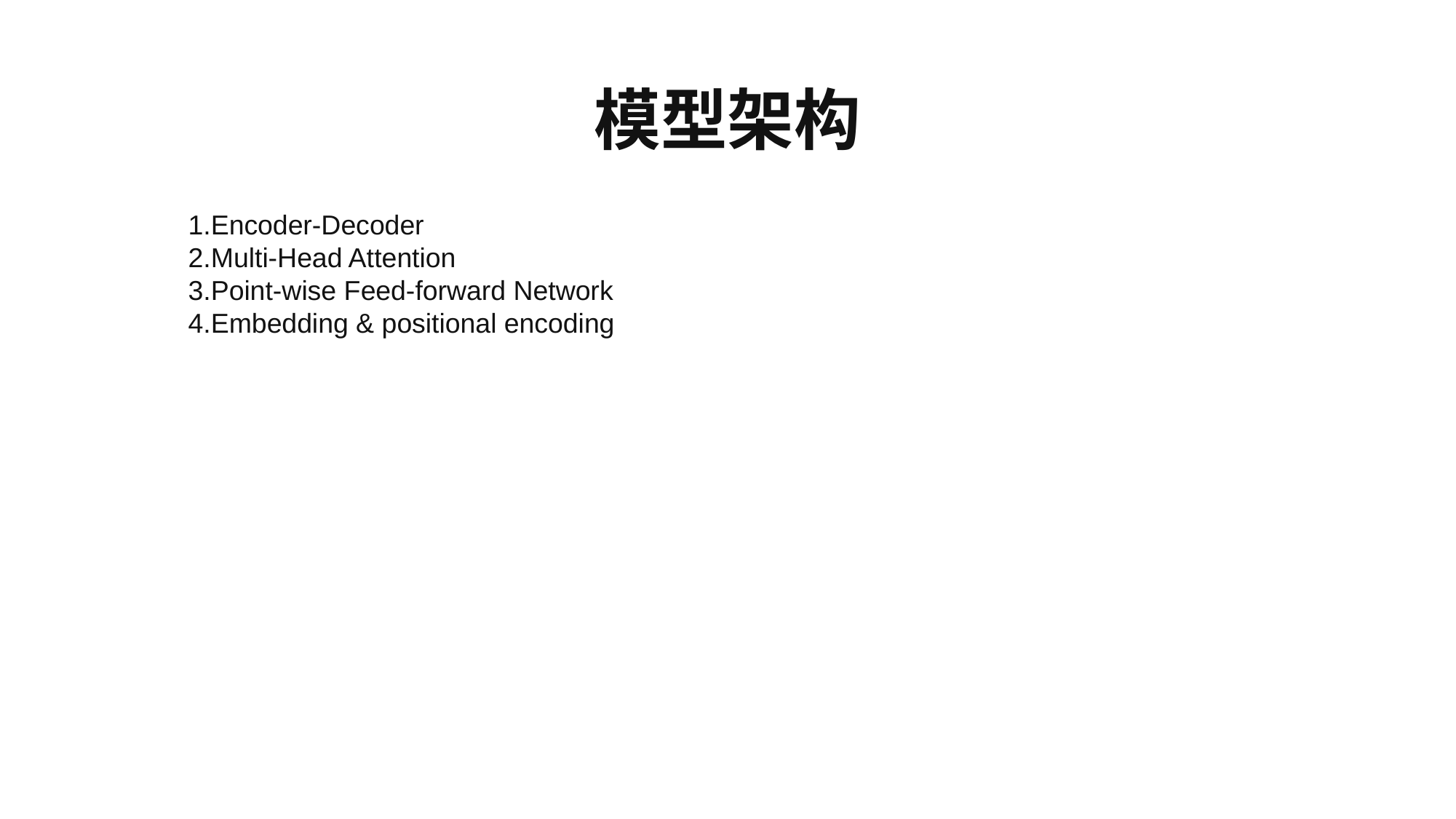

# 模型架构
Encoder-Decoder
Multi-Head Attention
Point-wise Feed-forward Network
Embedding & positional encoding